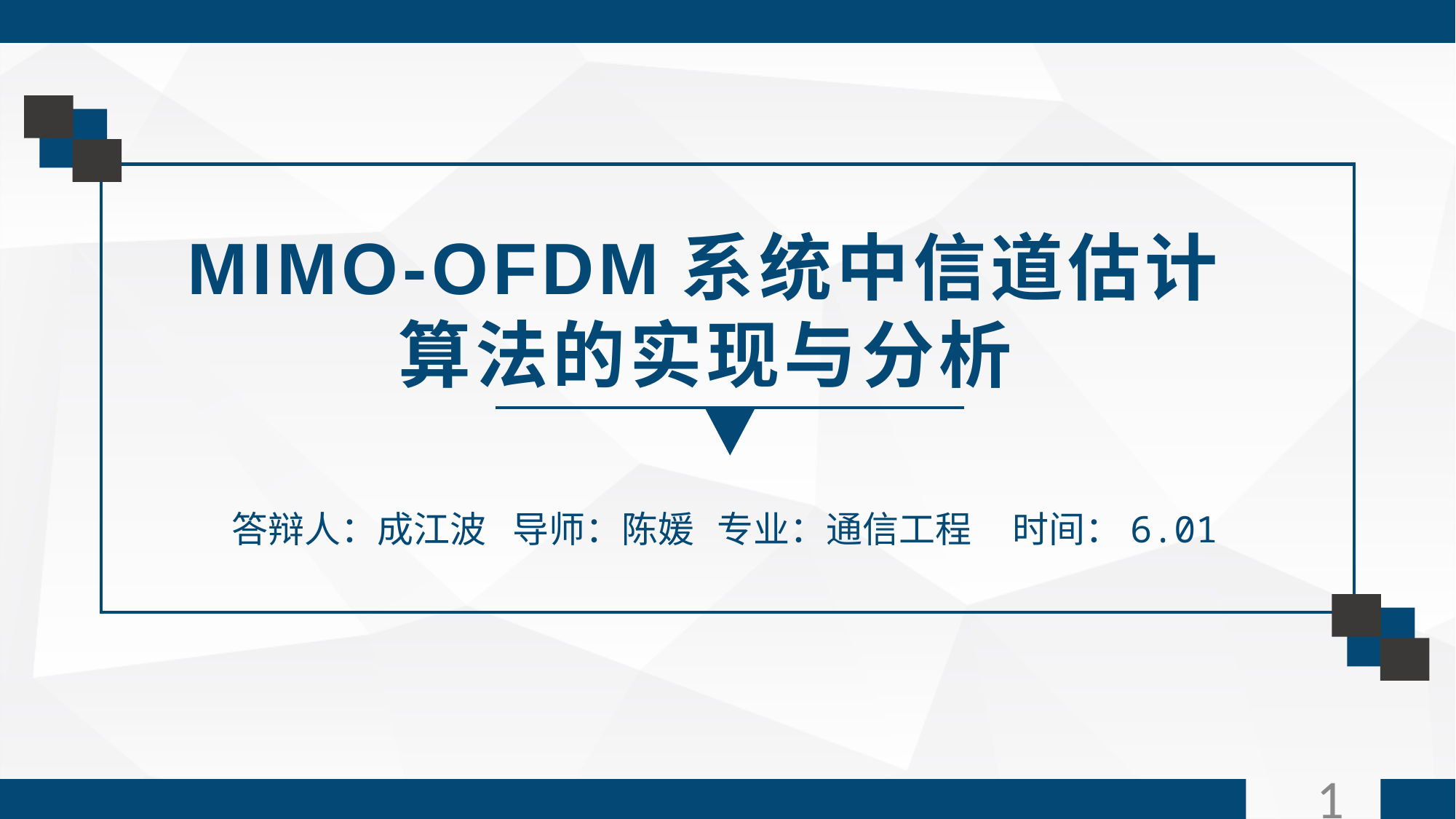

MIMO-OFDM系统中信道估计算法的实现与分析

时间：6.01
答辩人：成江波
导师：陈媛
专业：通信工程

1